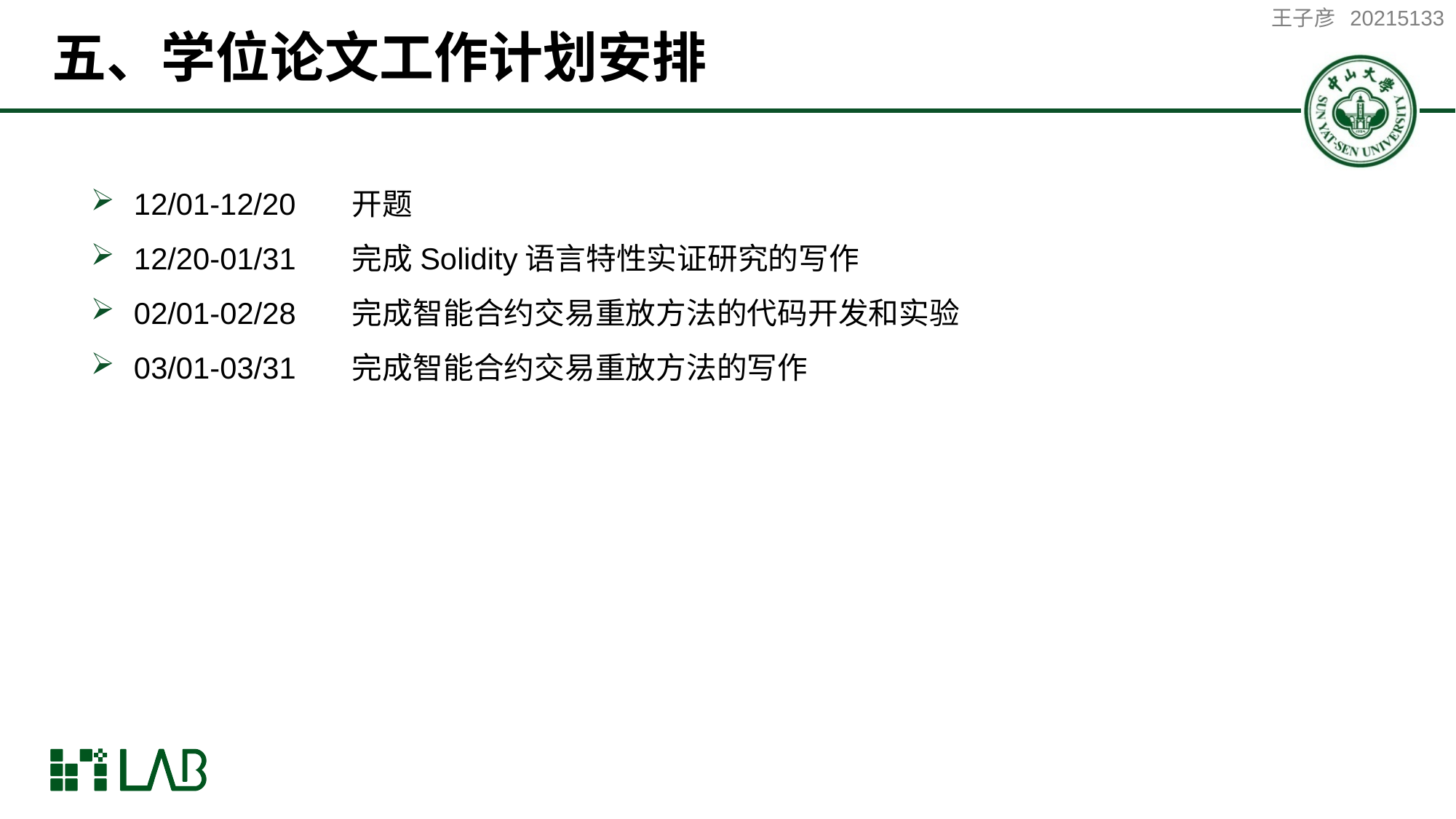

王子彦  20215133
# 五、学位论文工作计划安排
12/01-12/20	开题
12/20-01/31	完成Solidity语言特性实证研究的写作
02/01-02/28	完成智能合约交易重放方法的代码开发和实验
03/01-03/31	完成智能合约交易重放方法的写作